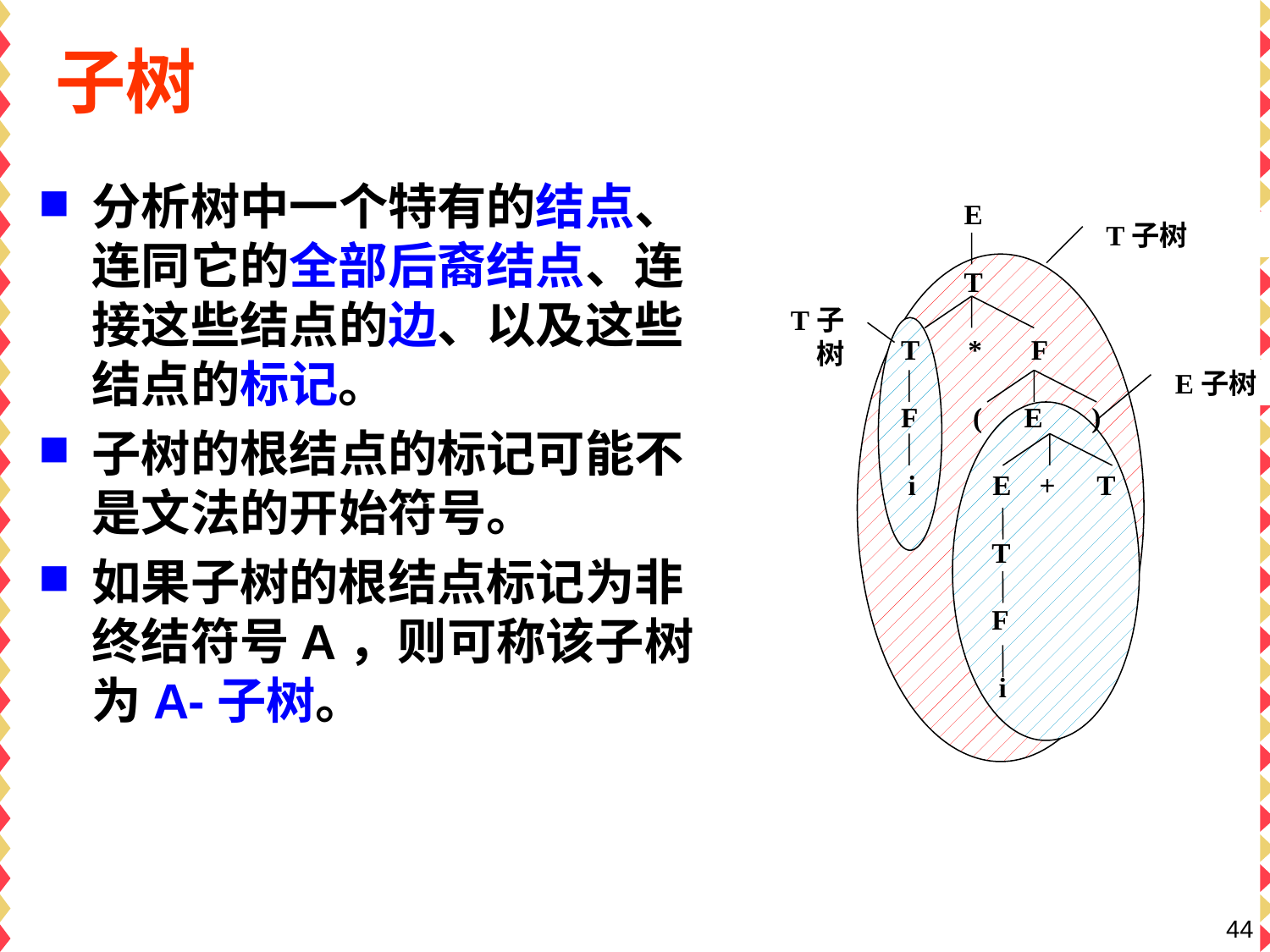

# 子树
分析树中一个特有的结点、连同它的全部后裔结点、连接这些结点的边、以及这些结点的标记。
子树的根结点的标记可能不是文法的开始符号。
如果子树的根结点标记为非终结符号A，则可称该子树为A-子树。
               E

               T

      T       *       F

      F        (      E       )

       i           E    +      T

                   T

                   F

                    i

T子树

T子树

E子树

44